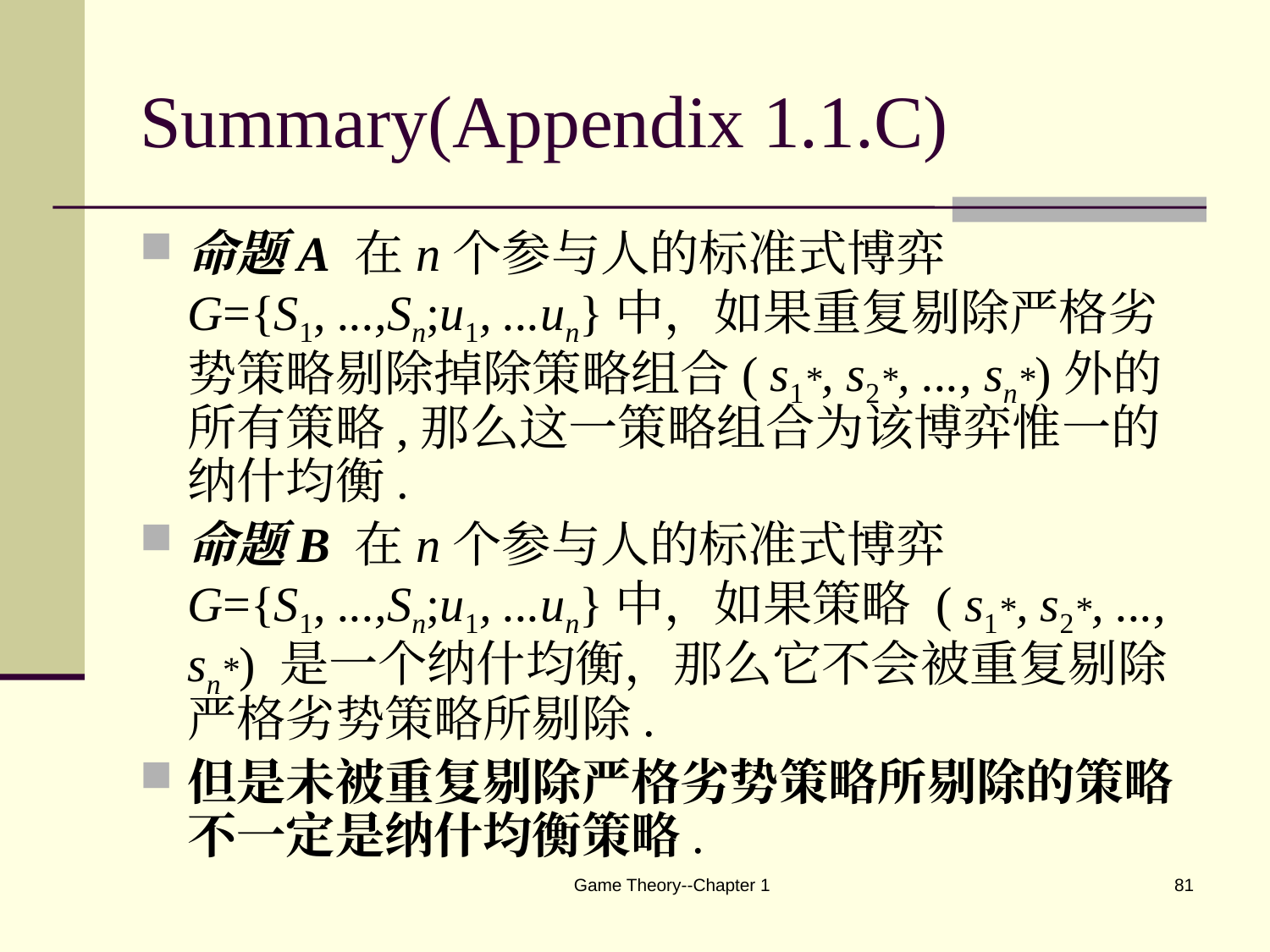

# Summary(Appendix 1.1.C)
命题A 在n个参与人的标准式博弈G={S1, ...,Sn;u1, ...un}中，如果重复剔除严格劣势策略剔除掉除策略组合( s1*, s2*, ..., sn*)外的所有策略,那么这一策略组合为该博弈惟一的纳什均衡.
命题B 在n个参与人的标准式博弈G={S1, ...,Sn;u1, ...un}中，如果策略 ( s1*, s2*, ..., sn*) 是一个纳什均衡，那么它不会被重复剔除严格劣势策略所剔除.
但是未被重复剔除严格劣势策略所剔除的策略不一定是纳什均衡策略.
Game Theory--Chapter 1
81